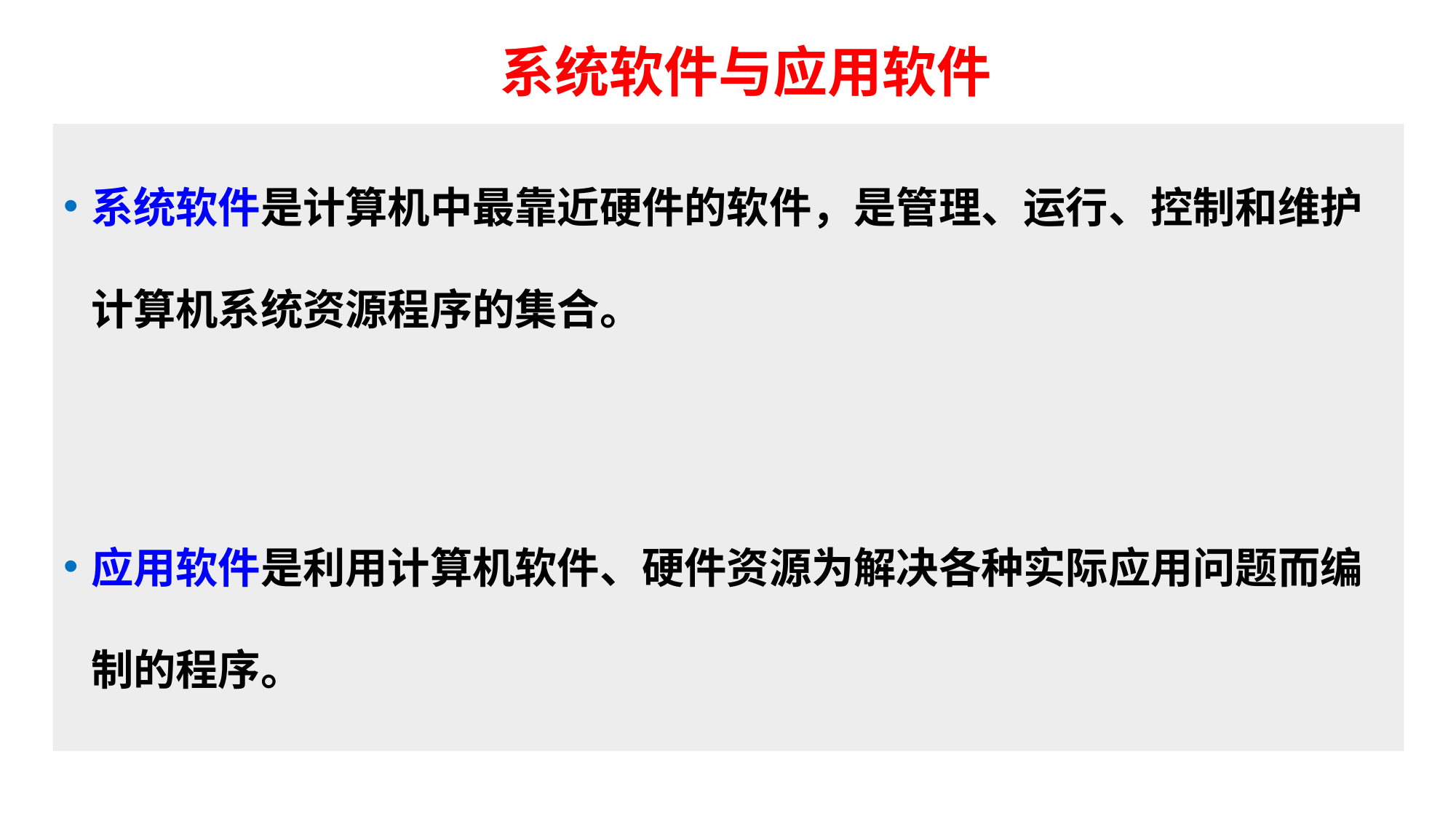

# 系统软件与应用软件
系统软件是计算机中最靠近硬件的软件，是管理、运行、控制和维护计算机系统资源程序的集合。

应用软件是利用计算机软件、硬件资源为解决各种实际应用问题而编制的程序。